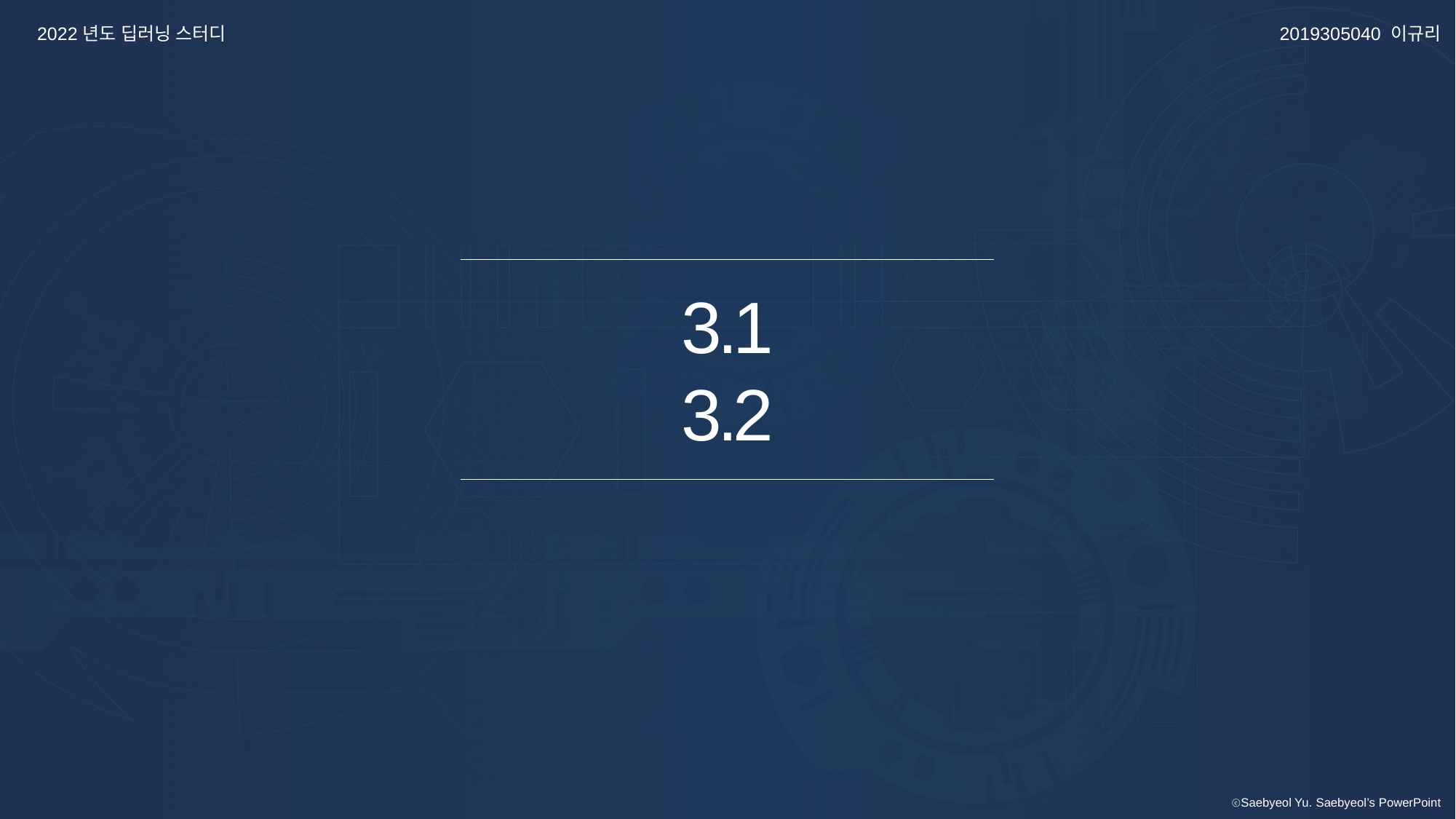

2022년도 딥러닝 스터디
2019305040 이규리
3.1
3.2